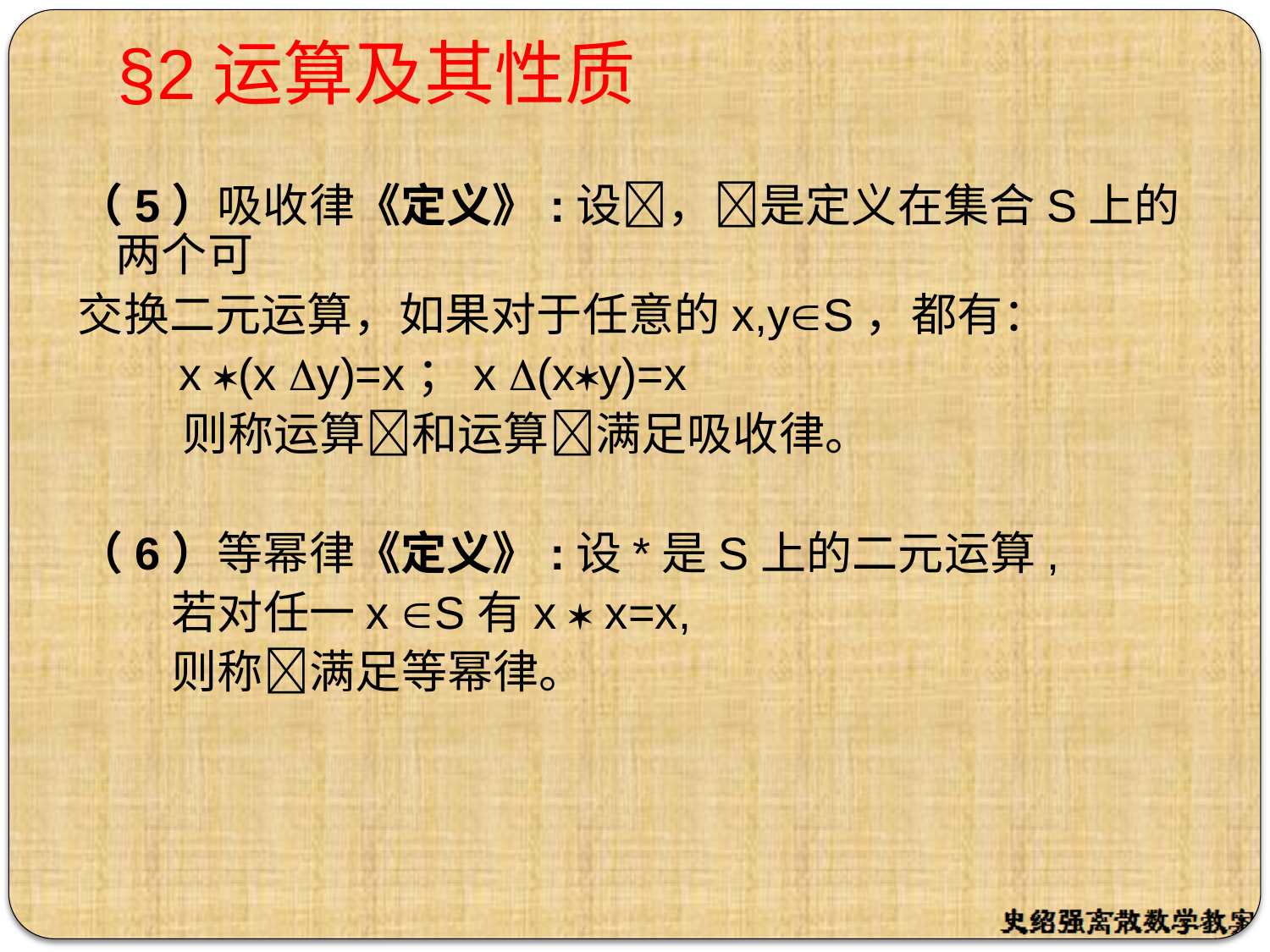

# §2运算及其性质
（5）吸收律《定义》:设∗，Δ是定义在集合S上的两个可
交换二元运算，如果对于任意的x,y∈S，都有：
	     x ∗(x Δy)=x；x Δ(x∗y)=x
         则称运算∗和运算Δ满足吸收律。

（6）等幂律《定义》:设*是S上的二元运算,
        若对任一x ∈S有x ∗ x=x,
        则称∗满足等幂律。